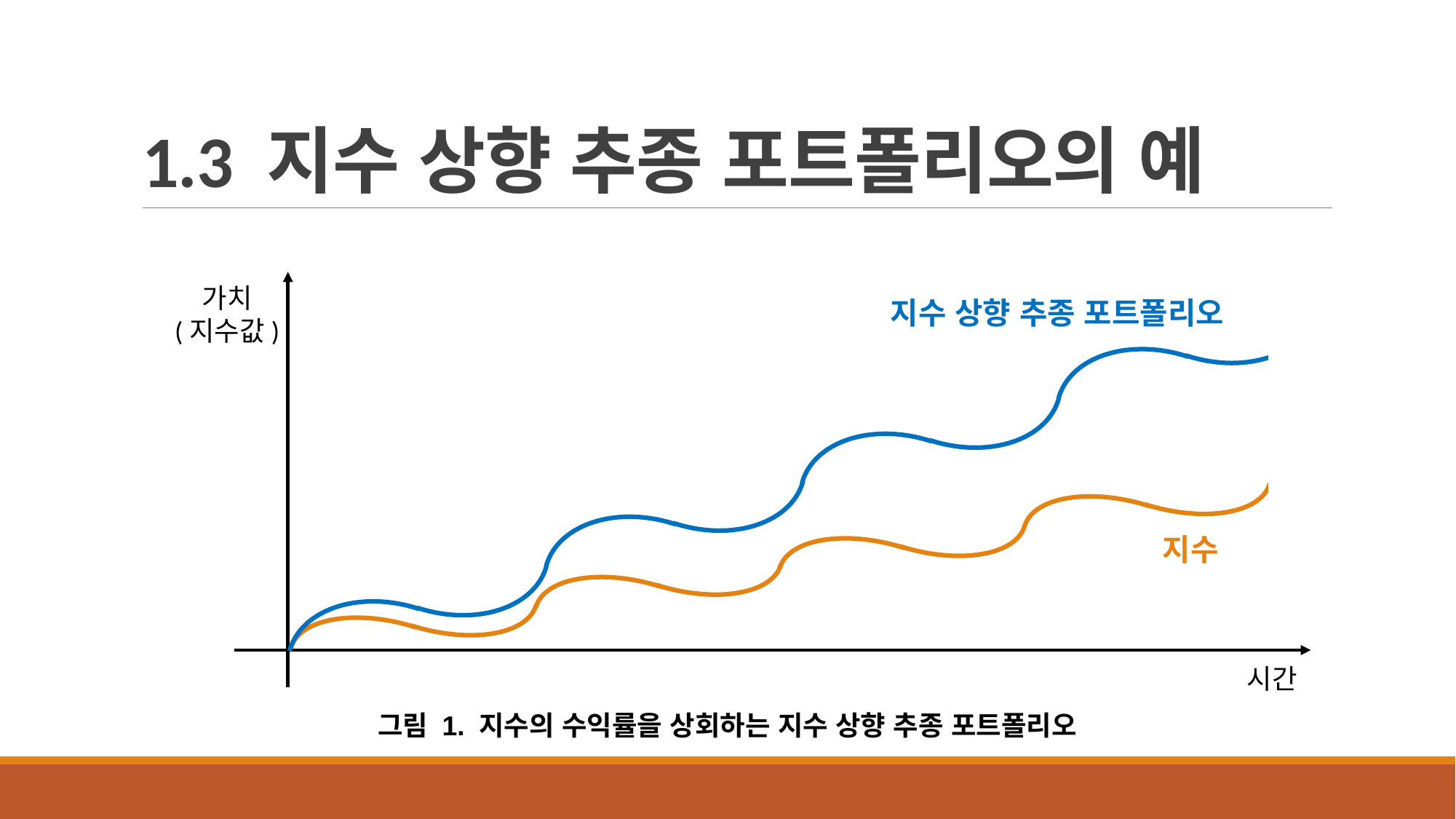

# 1.3 지수 상향 추종 포트폴리오의 예

가치
(지수값)
지수 상향 추종 포트폴리오

지수
시간
그림 1. 지수의 수익률을 상회하는 지수 상향 추종 포트폴리오